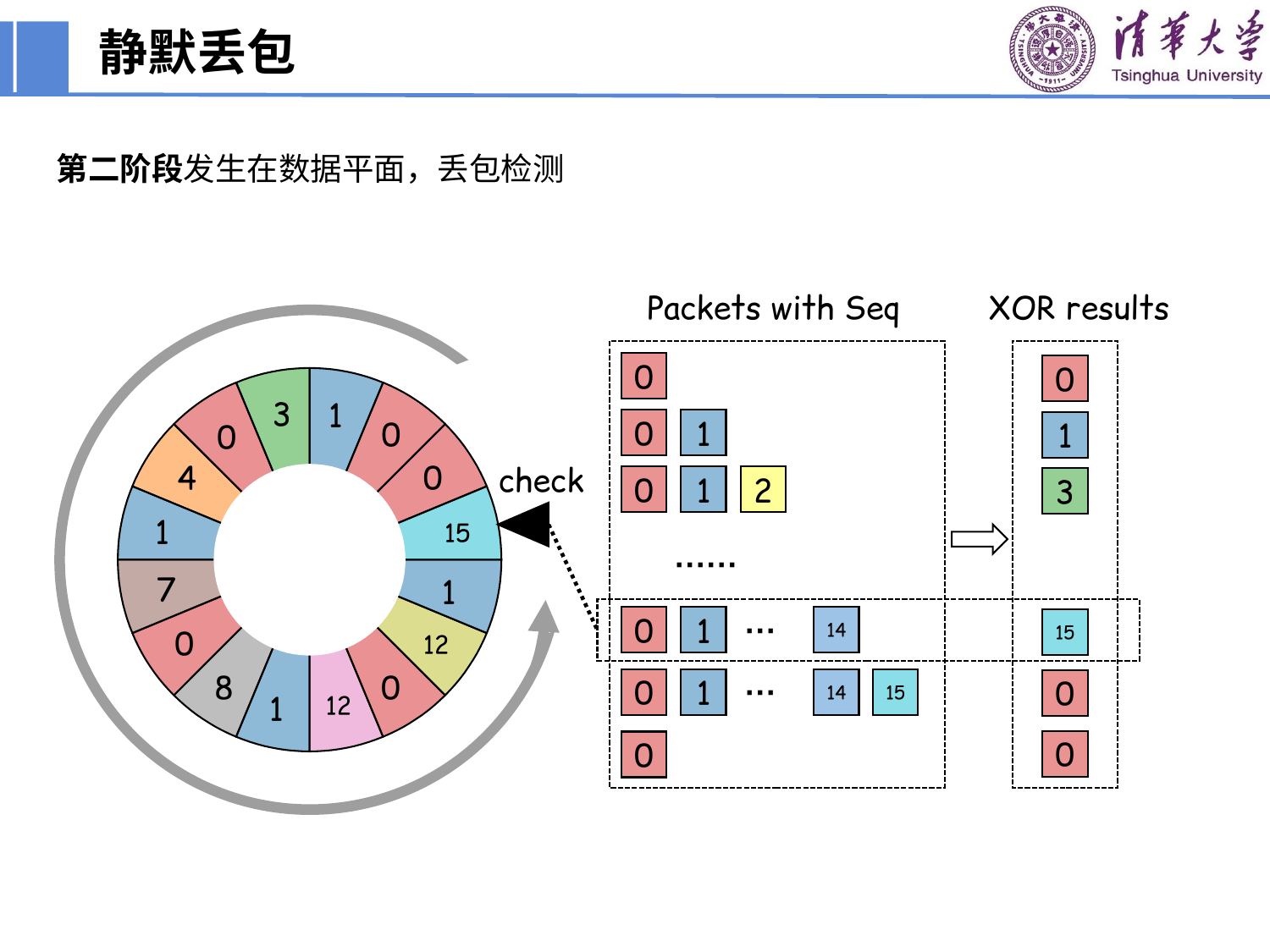

# 静默丢包

第二阶段发生在数据平面，丢包检测
Packets with Seq
XOR results

0
0

3
1
0
0
4
0
1
15
7
1
0
12
8
0
1
12
0
1
1

0
1
2
3

······
···
0
1
14
15
···
0
1
14
15
0
0
0
check